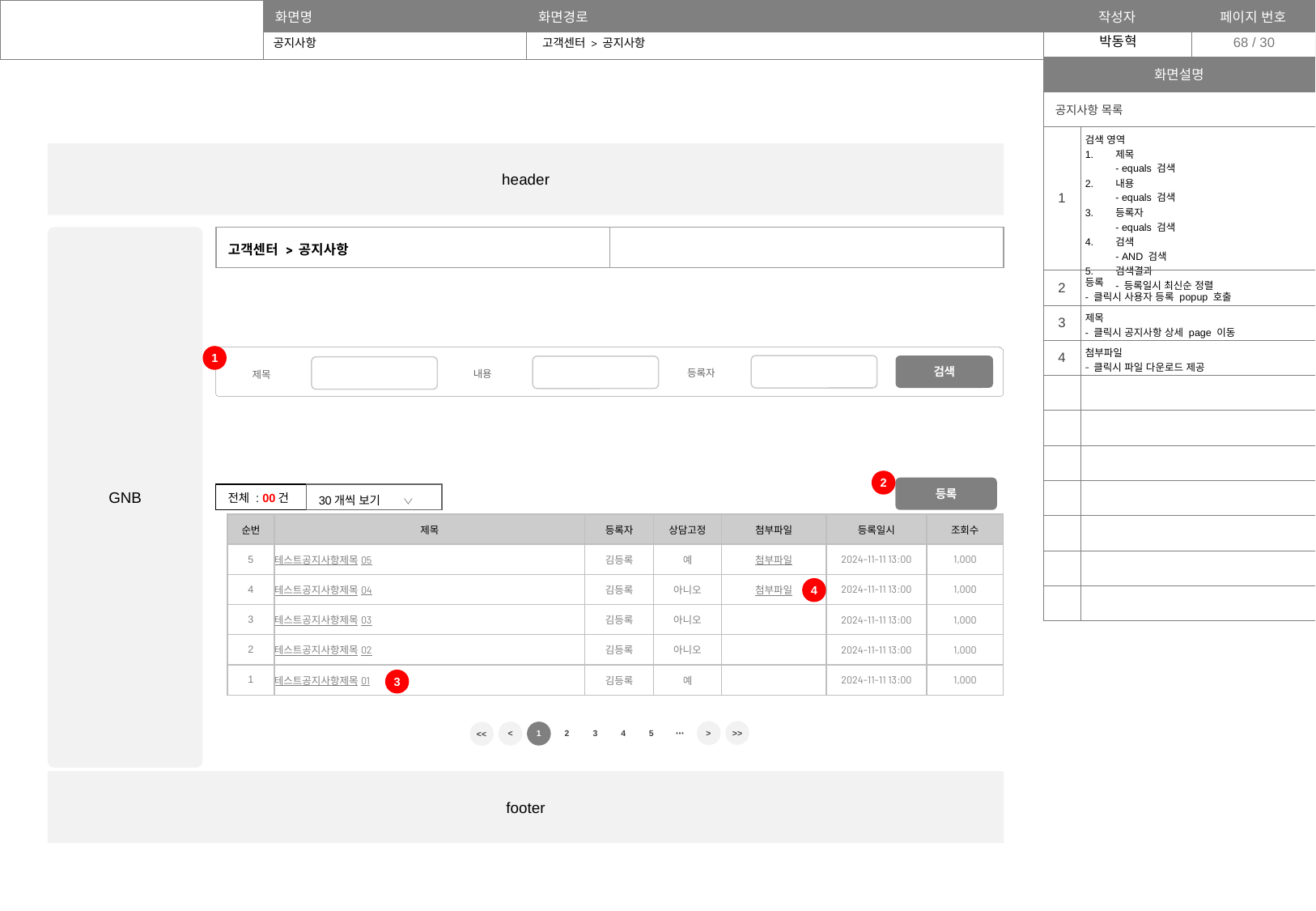

68
공지사항
고객센터 > 공지사항
| 화면설명 |  |
| --- | --- |
| 공지사항 목록 |  |
| 1 | 검색 영역 제목 - equals 검색 내용 - equals 검색 등록자 - equals 검색 검색 - AND 검색 검색결과 - 등록일시 최신순 정렬 |
| 2 | 등록 - 클릭시 사용자 등록 popup 호출 |
| 3 | 제목 - 클릭시 공지사항 상세 page 이동 |
| 4 | 첨부파일 - 클릭시 파일 다운로드 제공 |
|  |  |
|  |  |
|  |  |
|  |  |
|  |  |
|  |  |
|  |  |
header
GNB
| 고객센터 > 공지사항 |  |
| --- | --- |
1

검색

등록자

내용
제목
2
등록
| 전체 : 00건 | 30개씩 보기 ⌵ |
| --- | --- |
| 순번 | 제목 | 등록자 | 상담고정 | 첨부파일 | 등록일시 | 조회수 |
| --- | --- | --- | --- | --- | --- | --- |
| 5 | 테스트공지사항제목05 | 김등록 | 예 | 첨부파일 | 2024-11-11 13:00 | 1,000 |
| 4 | 테스트공지사항제목04 | 김등록 | 아니오 | 첨부파일 | 2024-11-11 13:00 | 1,000 |
| 3 | 테스트공지사항제목03 | 김등록 | 아니오 |  | 2024-11-11 13:00 | 1,000 |
| 2 | 테스트공지사항제목02 | 김등록 | 아니오 |  | 2024-11-11 13:00 | 1,000 |
| 1 | 테스트공지사항제목01 | 김등록 | 예 |  | 2024-11-11 13:00 | 1,000 |
4
3
>>
⋯
>
3
4
5
<
1
2
<<
footer